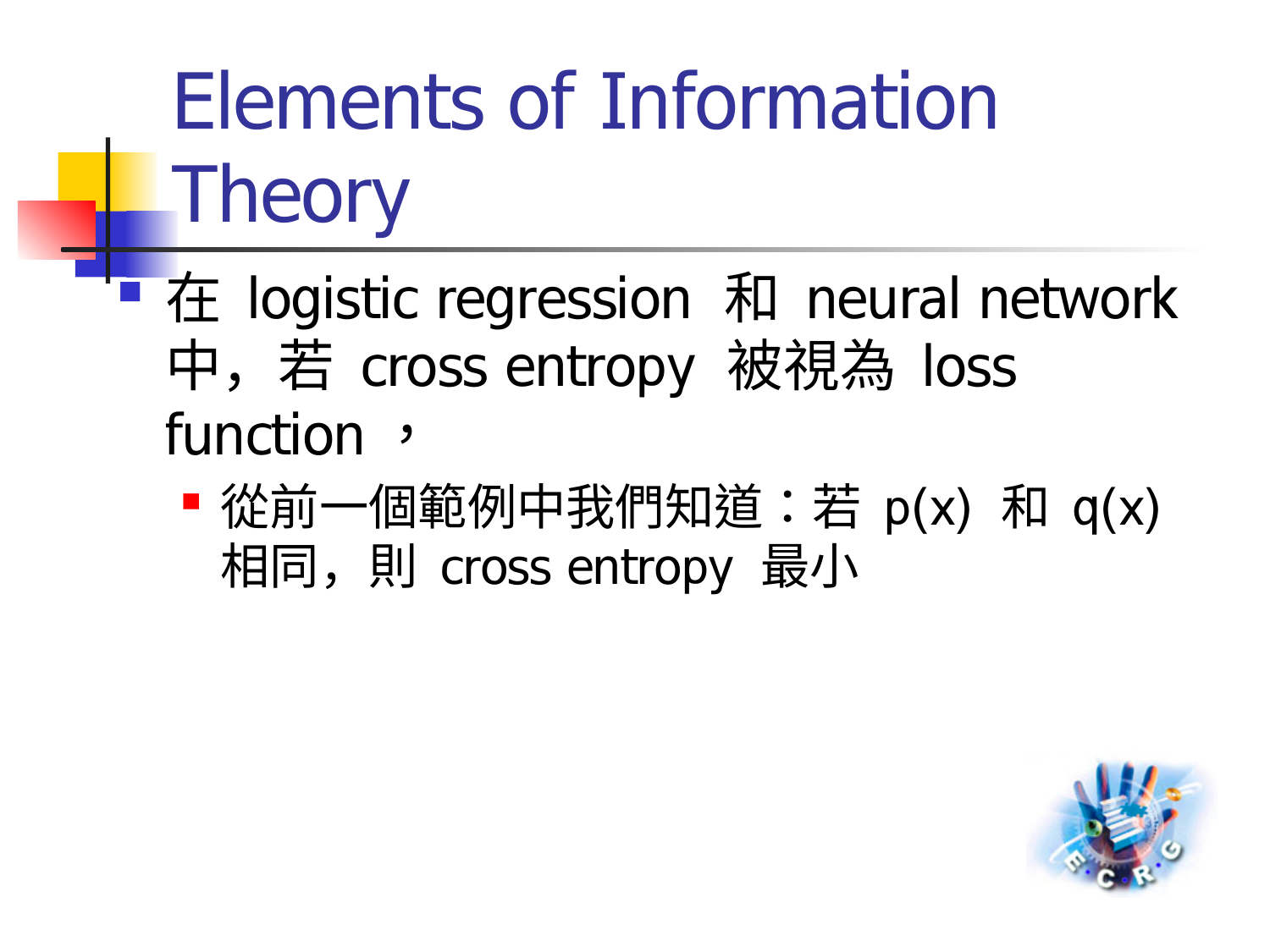

# Elements of Information Theory
在 logistic regression 和 neural network 中，若 cross entropy 被視為 loss function，
從前一個範例中我們知道：若 p(x) 和 q(x) 相同，則 cross entropy 最小